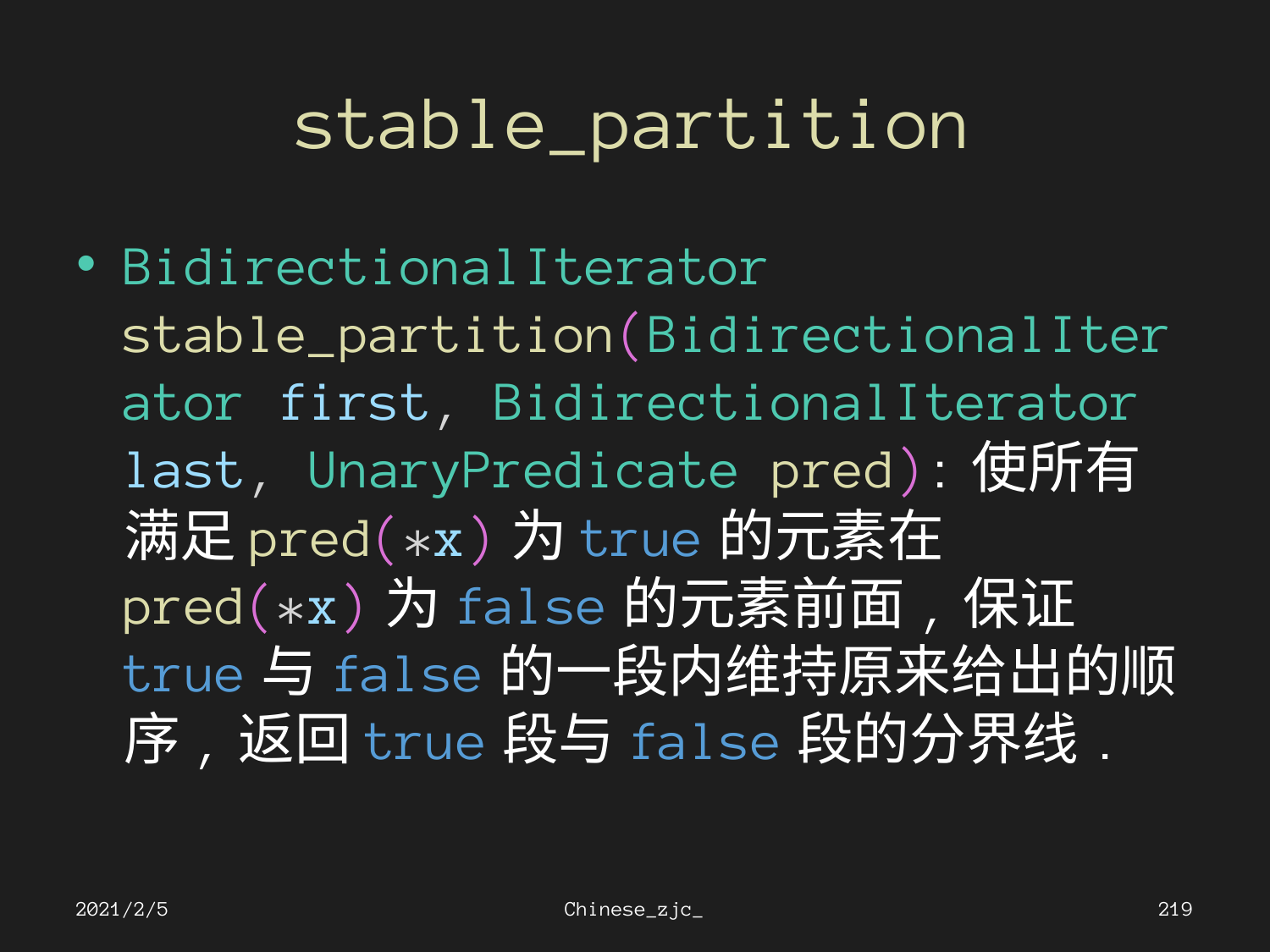

# stable_partition
BidirectionalIterator stable_partition(BidirectionalIterator first, BidirectionalIterator last, UnaryPredicate pred):使所有满足pred(*x)为true的元素在pred(*x)为false的元素前面,保证true与false的一段内维持原来给出的顺序,返回true段与false段的分界线.
2021/2/5
Chinese_zjc_
219